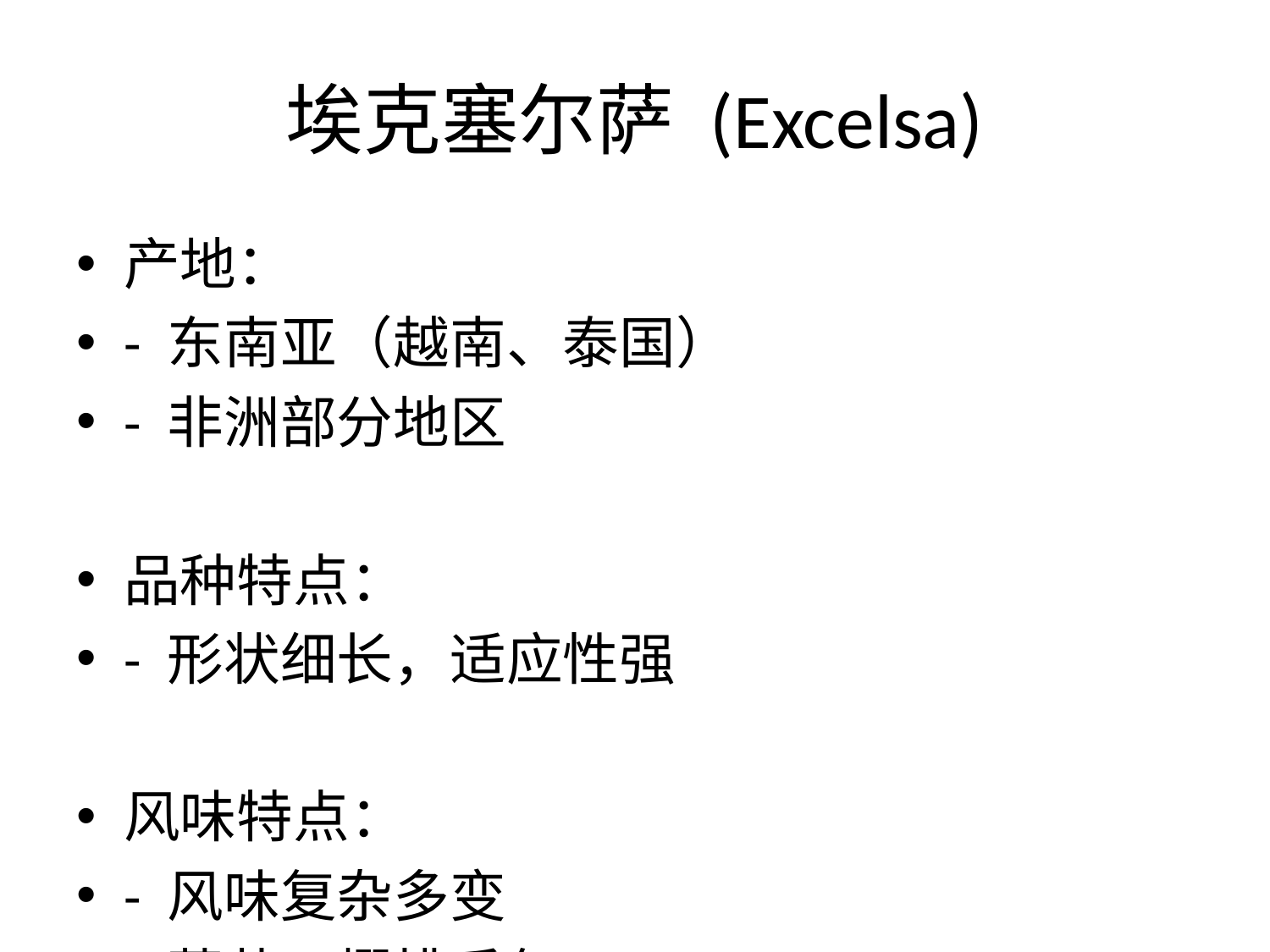

# 埃克塞尔萨 (Excelsa)
产地：
- 东南亚（越南、泰国）
- 非洲部分地区

品种特点：
- 形状细长，适应性强

风味特点：
- 风味复杂多变
- 葡萄、樱桃香气